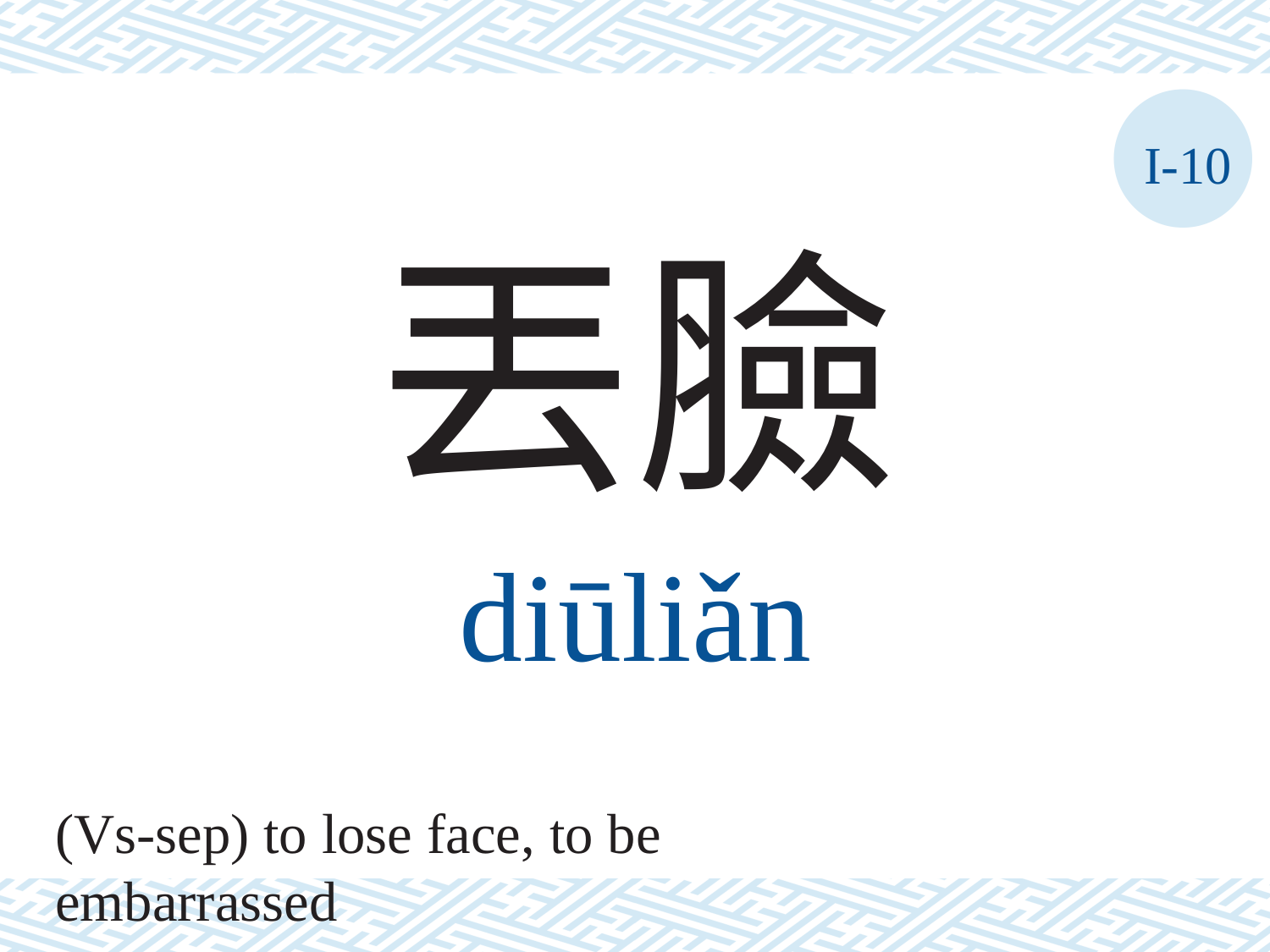

I-10
丟臉
diūliǎn
(Vs-sep) to lose face, to be embarrassed